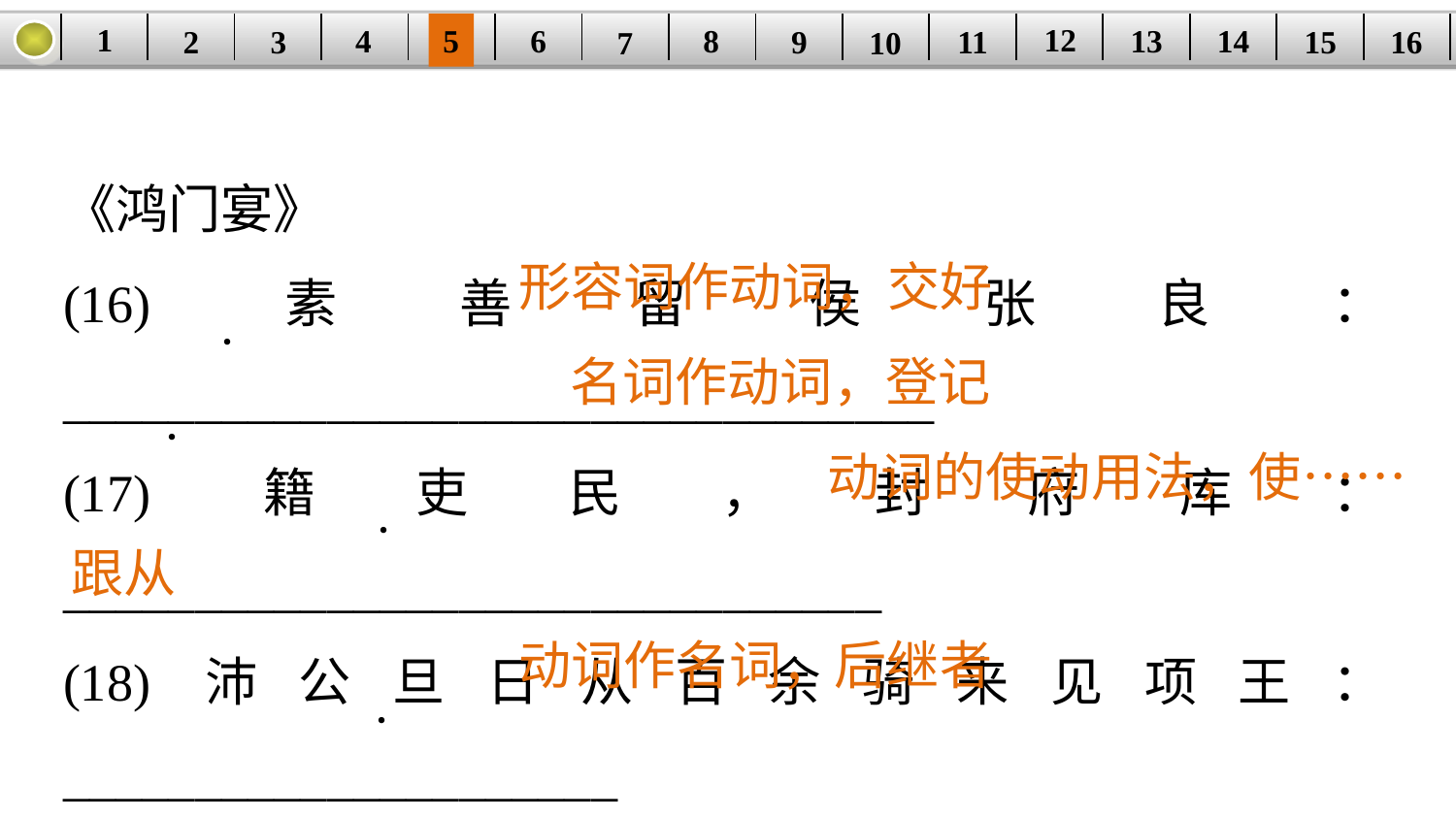

1
12
6
14
8
5
|  |  |  |  |  |  |  |  |  |  |  |  |  |  |  |  |
| --- | --- | --- | --- | --- | --- | --- | --- | --- | --- | --- | --- | --- | --- | --- | --- |
13
4
15
2
9
3
11
16
10
7

《鸿门宴》
(16)素善留侯张良：_________________________________
(17)籍吏民，封府库：_______________________________
(18)沛公旦日从百余骑来见项王：_____________________
_____
(19)此亡秦之续耳：_________________________________
形容词作动词，交好
·
名词作动词，登记
·
动词的使动用法，使……
·
跟从
动词作名词，后继者
·